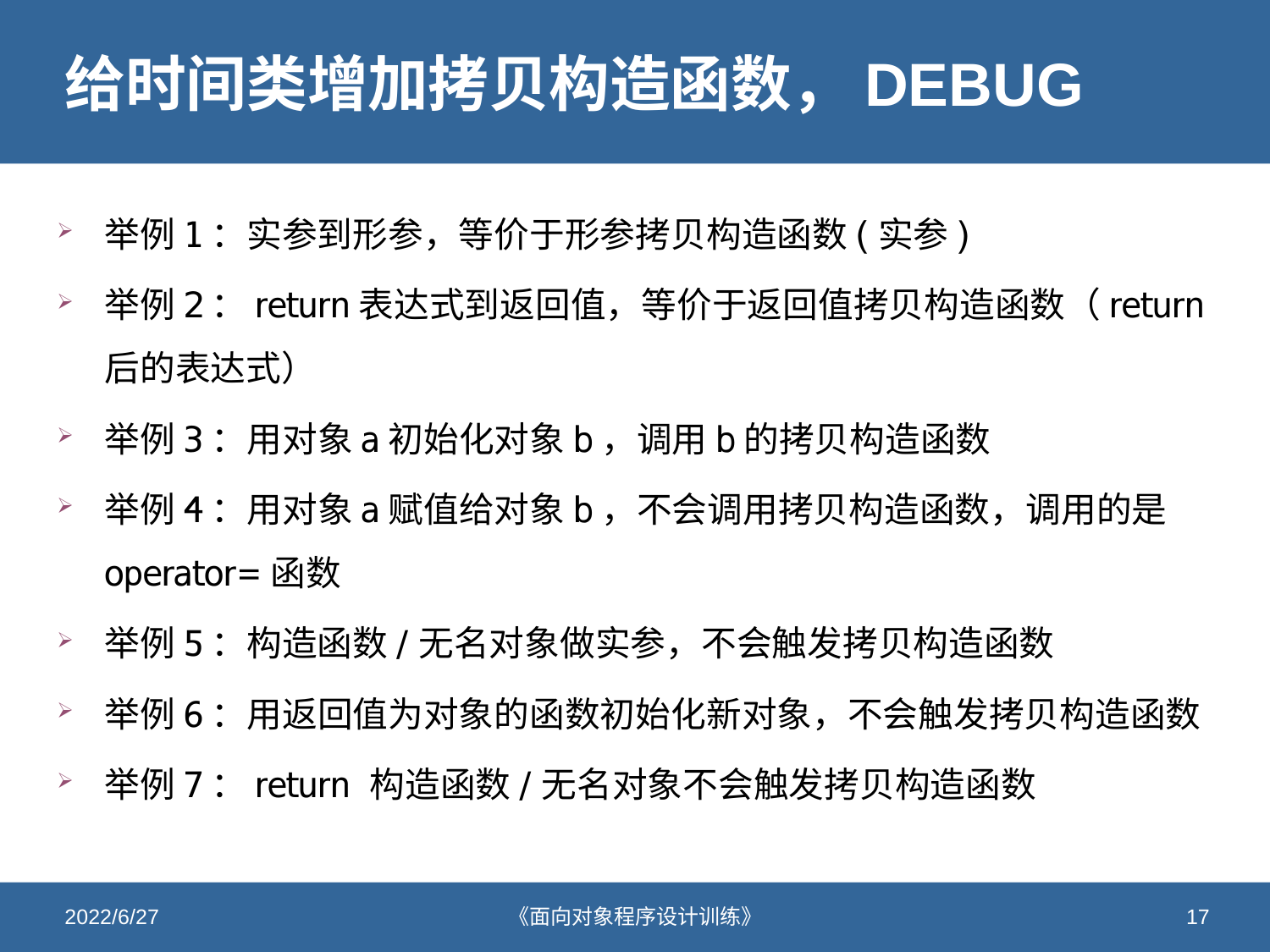

# 给时间类增加拷贝构造函数，DEBUG
举例1：实参到形参，等价于形参拷贝构造函数(实参)
举例2：return表达式到返回值，等价于返回值拷贝构造函数（return后的表达式）
举例3：用对象a初始化对象b，调用b的拷贝构造函数
举例4：用对象a赋值给对象b，不会调用拷贝构造函数，调用的是operator=函数
举例5：构造函数/无名对象做实参，不会触发拷贝构造函数
举例6：用返回值为对象的函数初始化新对象，不会触发拷贝构造函数
举例7：return 构造函数/无名对象不会触发拷贝构造函数
2022/6/27
《面向对象程序设计训练》
17